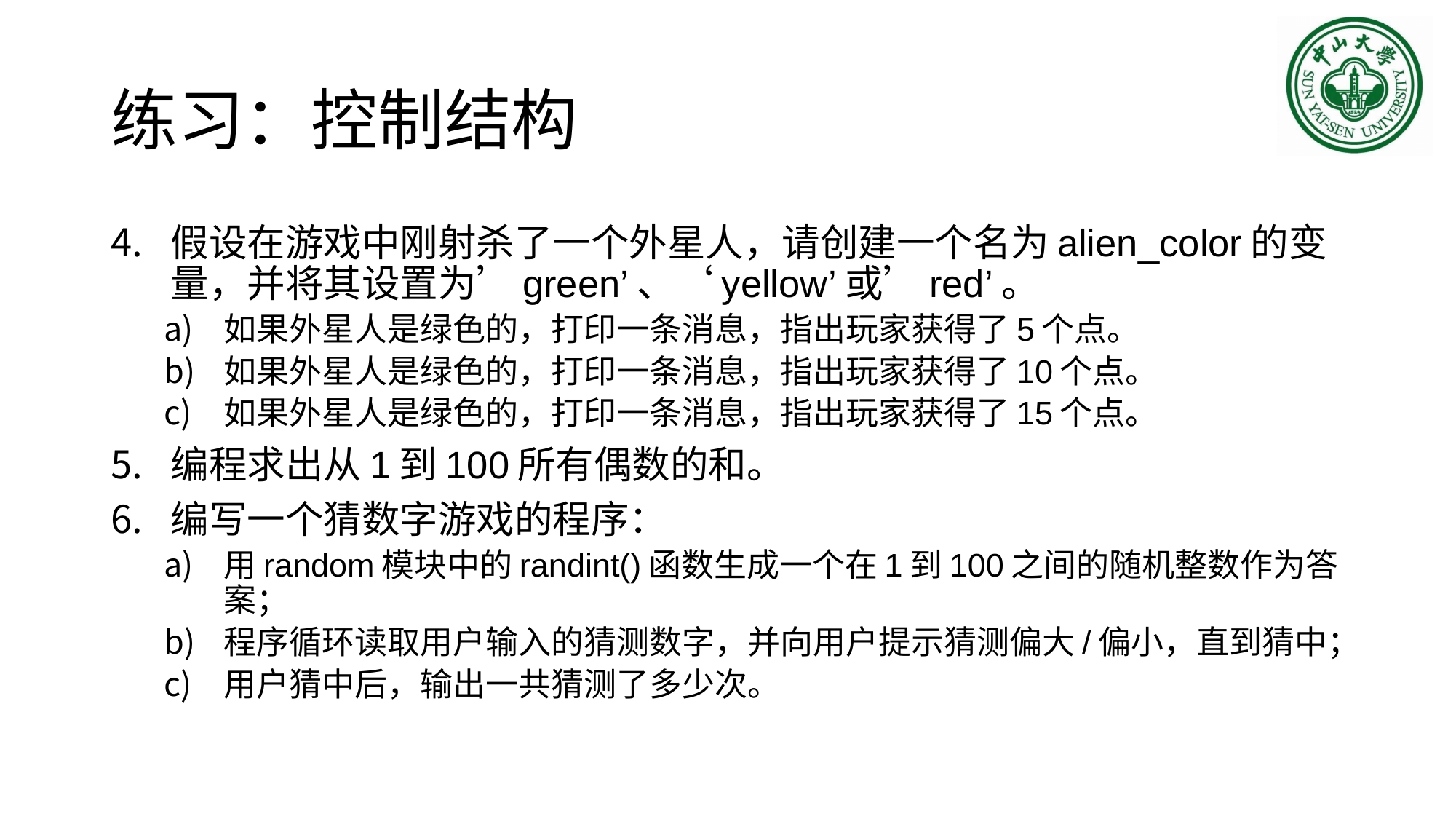

# 练习：控制结构
假设在游戏中刚射杀了一个外星人，请创建一个名为alien_color的变量，并将其设置为’green’、‘yellow’或’red’。
如果外星人是绿色的，打印一条消息，指出玩家获得了5个点。
如果外星人是绿色的，打印一条消息，指出玩家获得了10个点。
如果外星人是绿色的，打印一条消息，指出玩家获得了15个点。
编程求出从1到100所有偶数的和。
编写一个猜数字游戏的程序：
用random模块中的randint()函数生成一个在1到100之间的随机整数作为答案；
程序循环读取用户输入的猜测数字，并向用户提示猜测偏大/偏小，直到猜中；
用户猜中后，输出一共猜测了多少次。